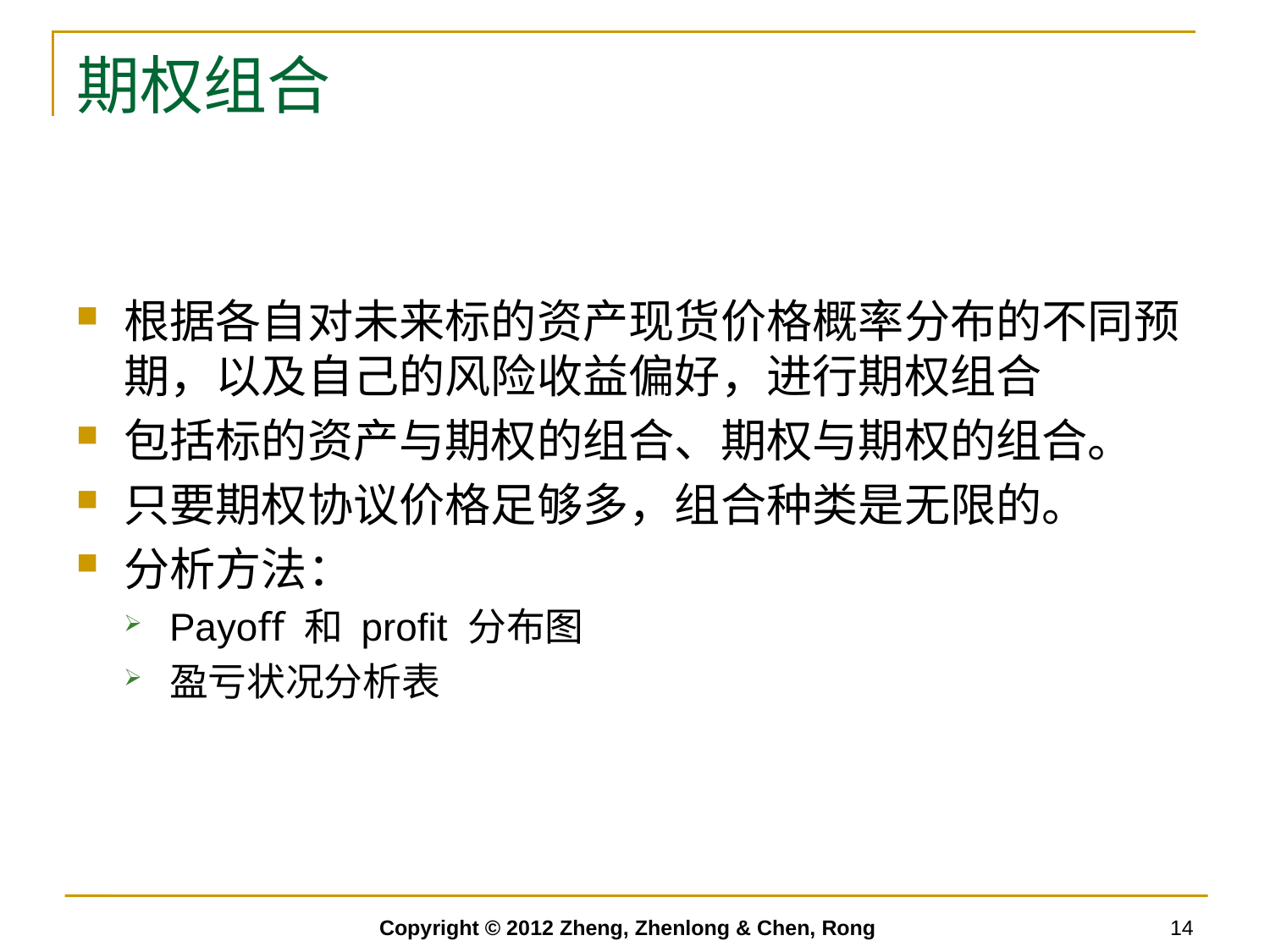

# 期权组合

根据各自对未来标的资产现货价格概率分布的不同预期，以及自己的风险收益偏好，进行期权组合
包括标的资产与期权的组合、期权与期权的组合。
只要期权协议价格足够多，组合种类是无限的。
分析方法：
Payoﬀ 和 profit 分布图
盈亏状况分析表
Copyright © 2012 Zheng, Zhenlong & Chen, Rong
14